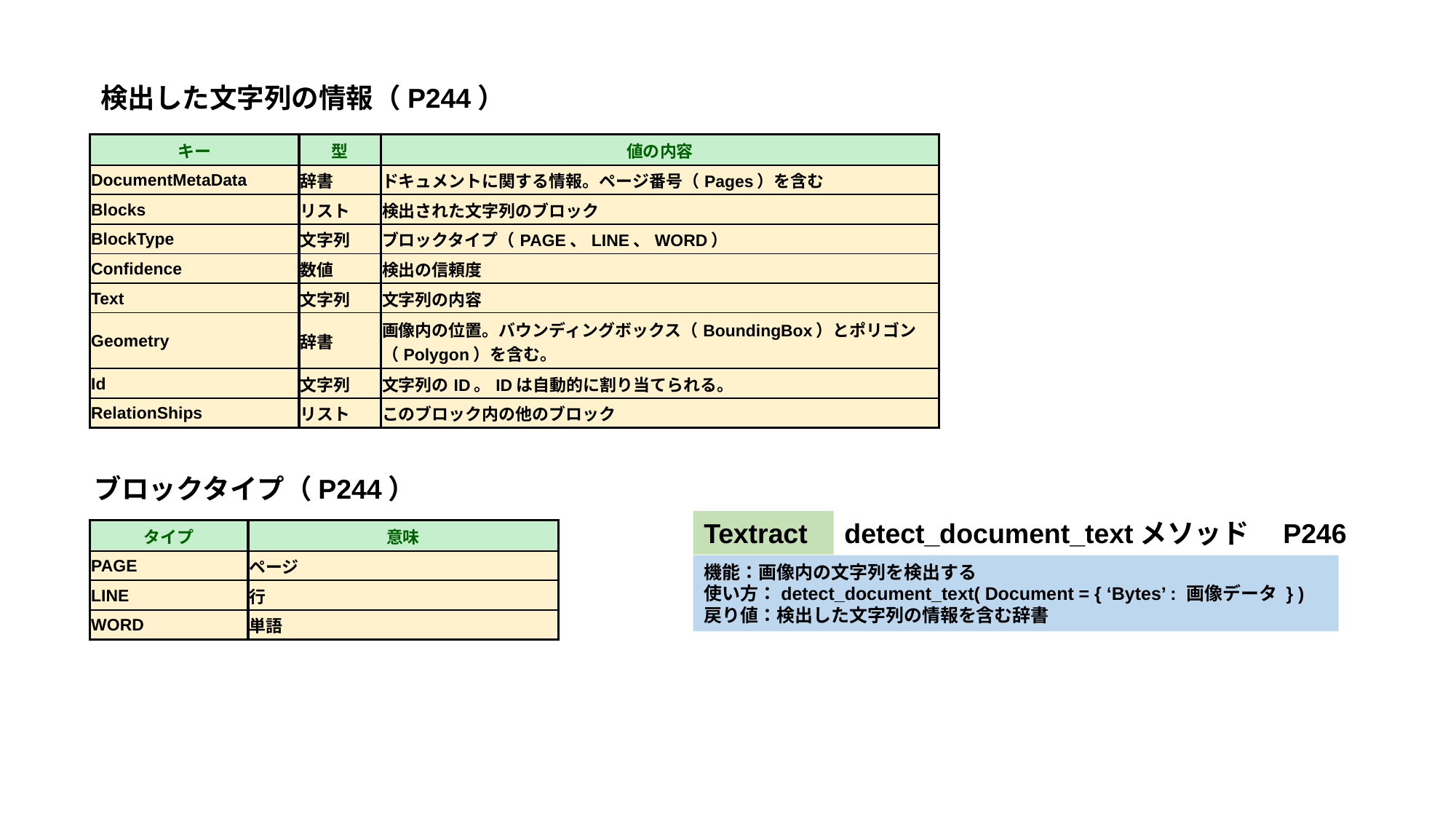

検出した文字列の情報（P244）
| キー | 型 | 値の内容 |
| --- | --- | --- |
| DocumentMetaData | 辞書 | ドキュメントに関する情報。ページ番号（Pages）を含む |
| Blocks | リスト | 検出された文字列のブロック |
| BlockType | 文字列 | ブロックタイプ（PAGE、LINE、WORD） |
| Confidence | 数値 | 検出の信頼度 |
| Text | 文字列 | 文字列の内容 |
| Geometry | 辞書 | 画像内の位置。バウンディングボックス（BoundingBox）とポリゴン（Polygon）を含む。 |
| Id | 文字列 | 文字列のID。IDは自動的に割り当てられる。 |
| RelationShips | リスト | このブロック内の他のブロック |
ブロックタイプ（P244）
Textract
detect_document_textメソッド　P246
| タイプ | 意味 |
| --- | --- |
| PAGE | ページ |
| LINE | 行 |
| WORD | 単語 |
機能：画像内の文字列を検出する
使い方：detect_document_text( Document = { ‘Bytes’ : 画像データ } )
戻り値：検出した文字列の情報を含む辞書